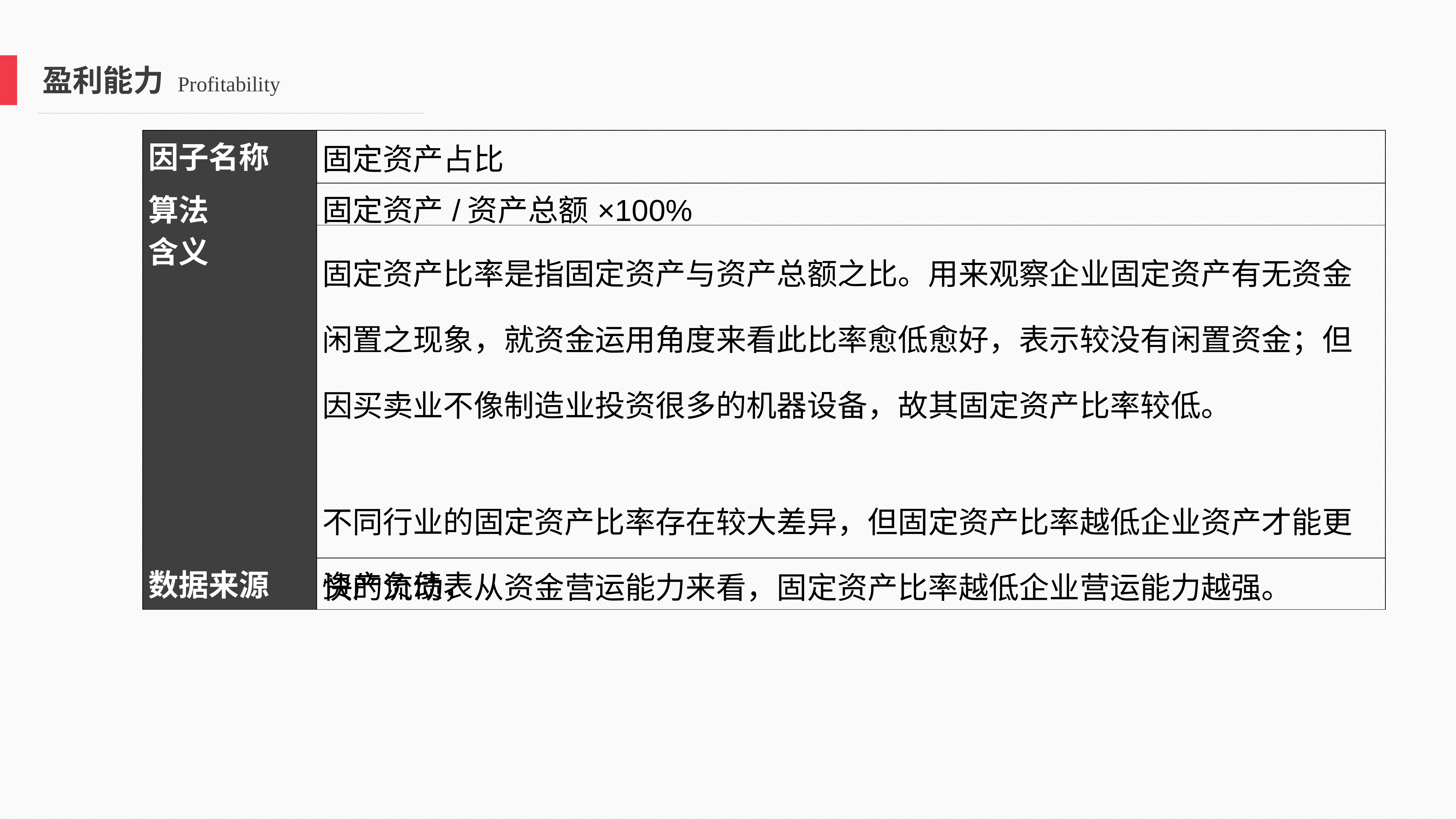

盈利能力 Profitability
| 因子名称 | 固定资产占比 |
| --- | --- |
| 算法 | 固定资产/资产总额×100% |
| 含义 | 固定资产比率是指固定资产与资产总额之比。用来观察企业固定资产有无资金闲置之现象，就资金运用角度来看此比率愈低愈好，表示较没有闲置资金；但因买卖业不像制造业投资很多的机器设备，故其固定资产比率较低。 不同行业的固定资产比率存在较大差异，但固定资产比率越低企业资产才能更快的流动，从资金营运能力来看，固定资产比率越低企业营运能力越强。 |
| 数据来源 | 资产负债表 |